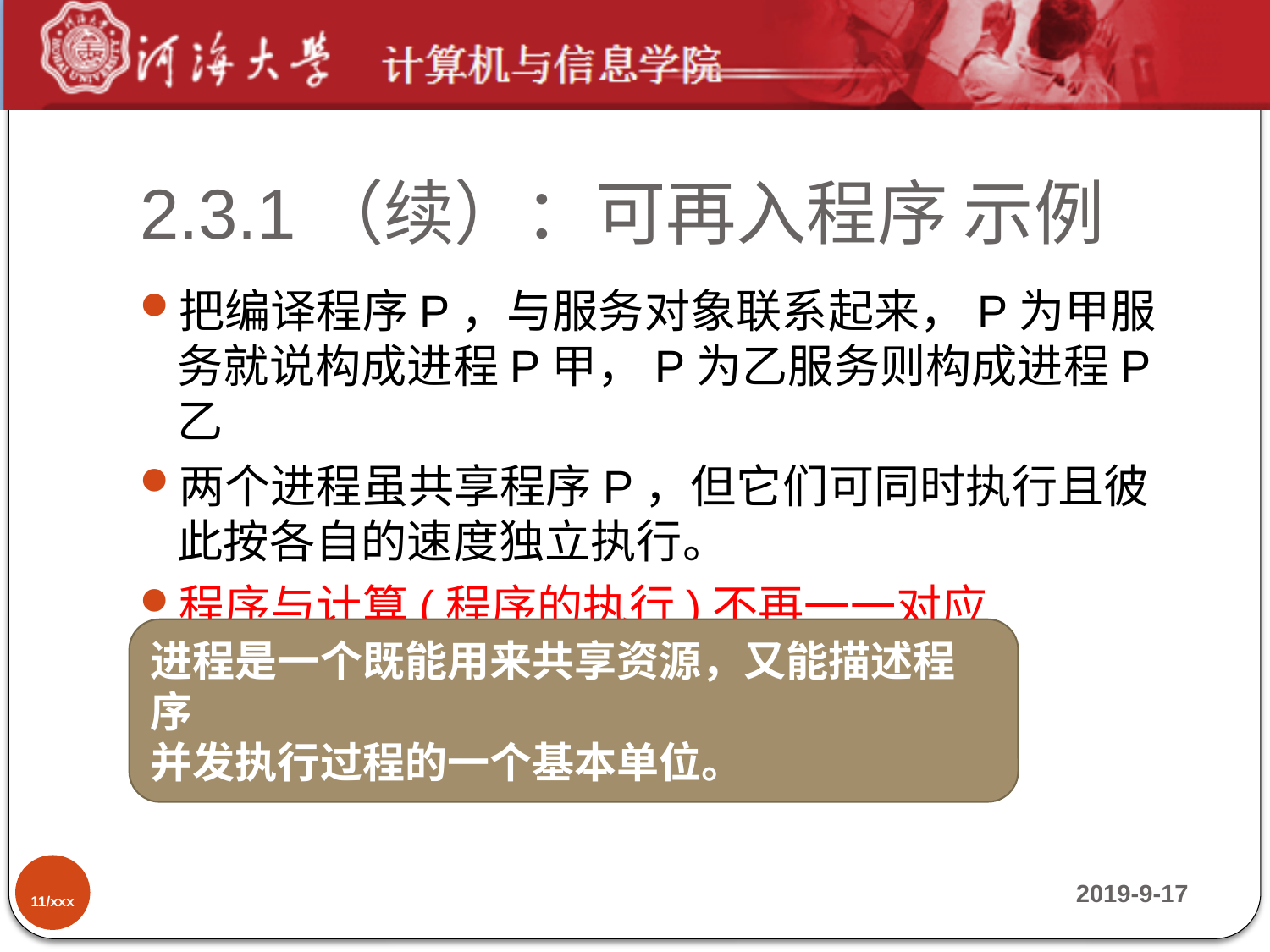

# 2.3.1（续）：可再入程序 示例
把编译程序P，与服务对象联系起来，P为甲服务就说构成进程P甲，P为乙服务则构成进程P乙
两个进程虽共享程序P，但它们可同时执行且彼此按各自的速度独立执行。
程序与计算(程序的执行)不再一一对应

进程是一个既能用来共享资源，又能描述程序
并发执行过程的一个基本单位。

11/xxx
2019-9-17